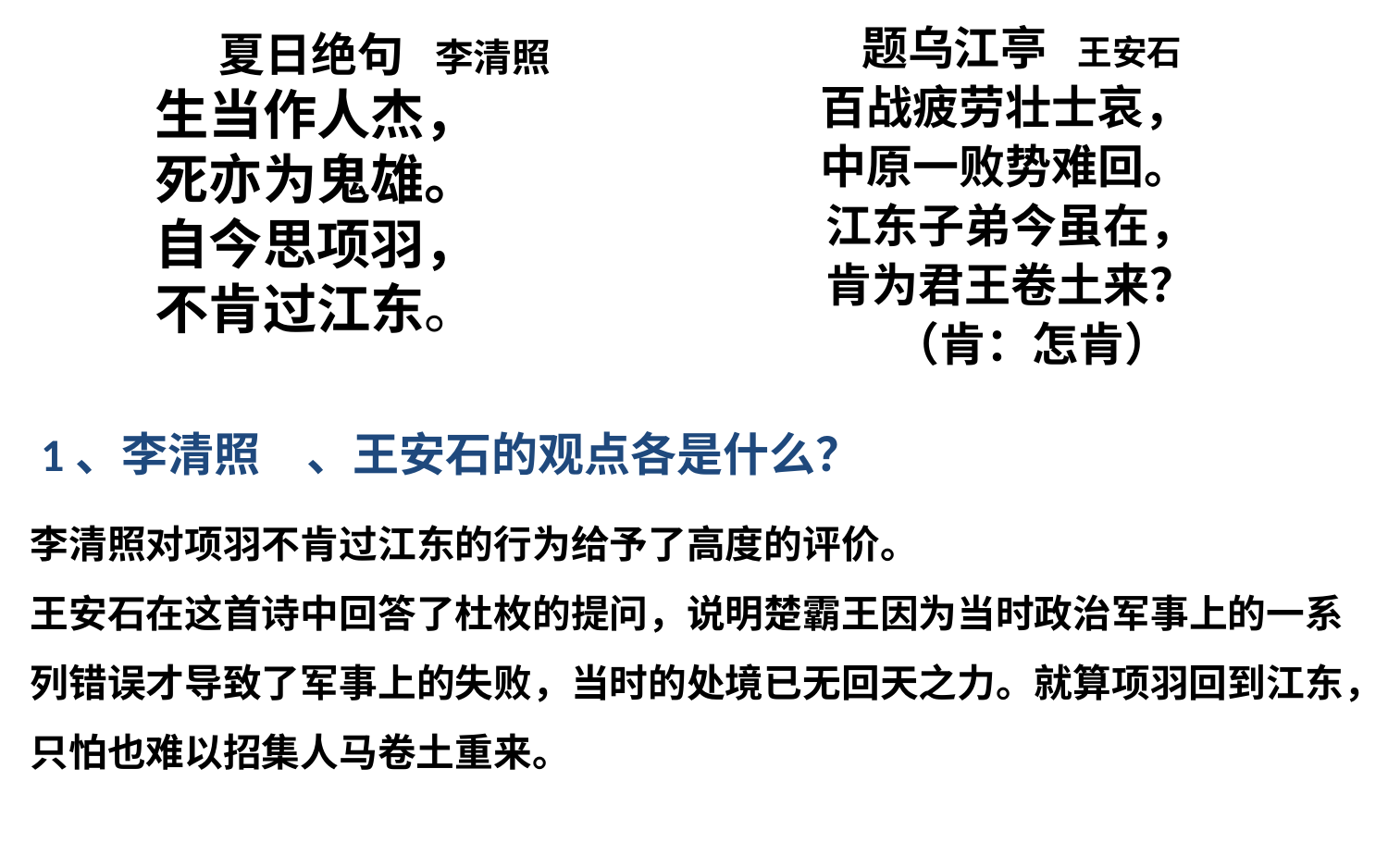

夏日绝句   李清照
生当作人杰，
死亦为鬼雄。
自今思项羽，
不肯过江东。
  题乌江亭   王安石
百战疲劳壮士哀，
中原一败势难回。
江东子弟今虽在，
肯为君王卷土来？
   （肯：怎肯）
1、李清照　、王安石的观点各是什么？
李清照对项羽不肯过江东的行为给予了高度的评价。
王安石在这首诗中回答了杜枚的提问，说明楚霸王因为当时政治军事上的一系列错误才导致了军事上的失败，当时的处境已无回天之力。就算项羽回到江东，只怕也难以招集人马卷土重来。